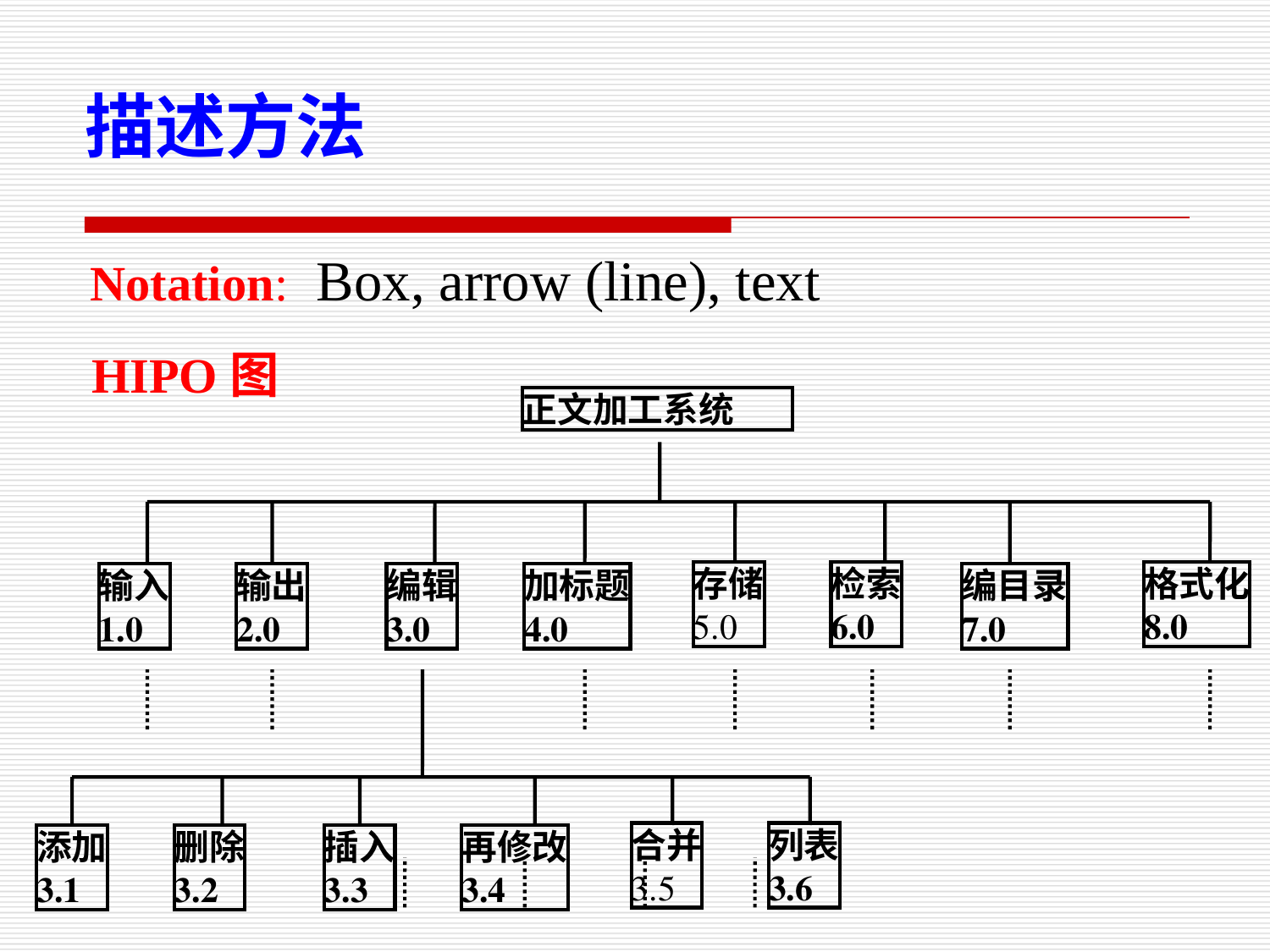

描述方法
Notation:  Box, arrow (line), text
HIPO图
正文加工系统

存储
5.0
检索
6.0
格式化
8.0
输入
1.0
输出
2.0
编辑
3.0
加标题
4.0
编目录
7.0

合并
3.5
列表
3.6
添加
3.1
删除
3.2
插入
3.3
再修改
3.4